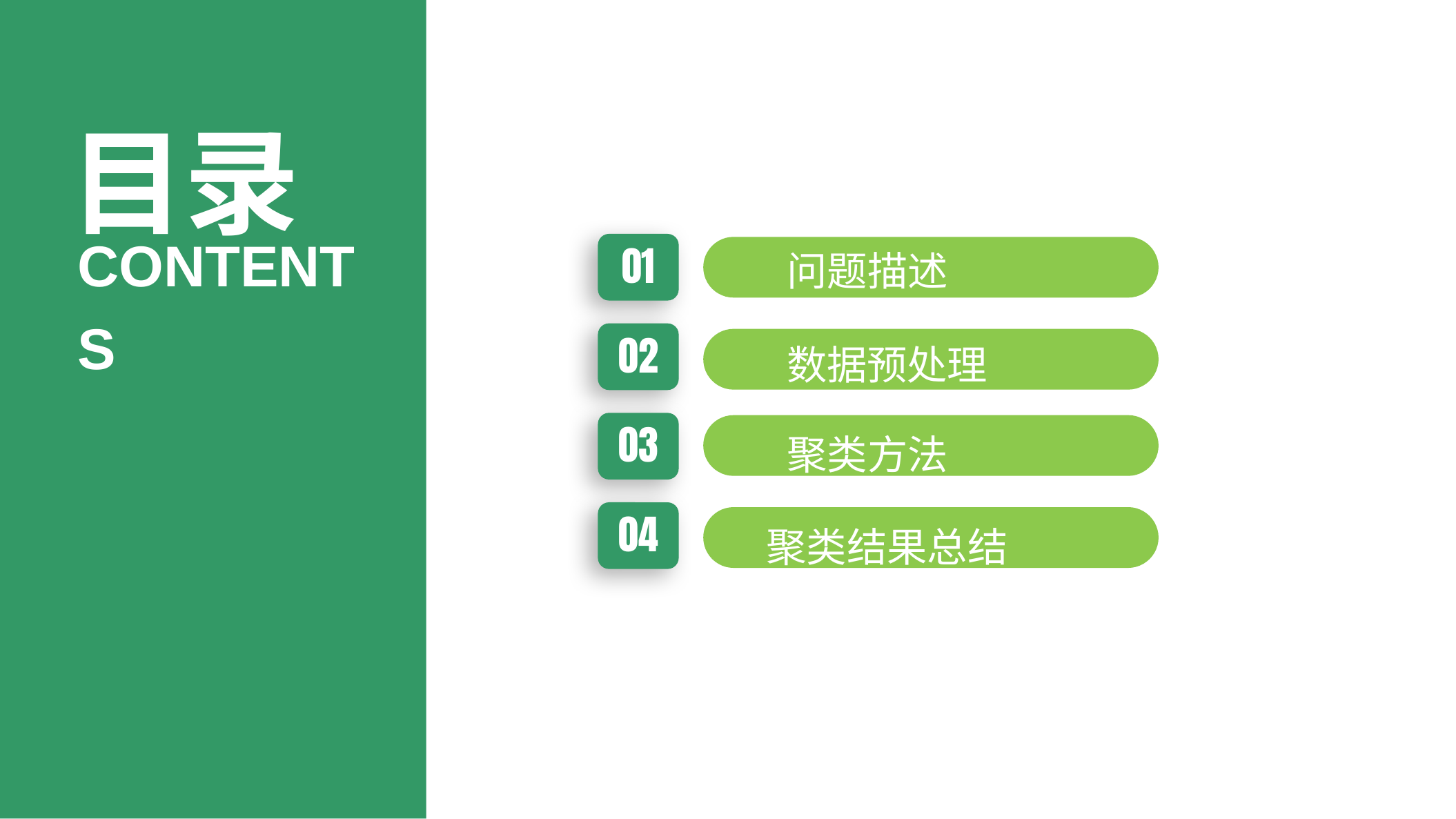

目录
contents
问题描述
01

02
数据预处理

03
聚类方法

04

聚类结果总结
相关标题文字